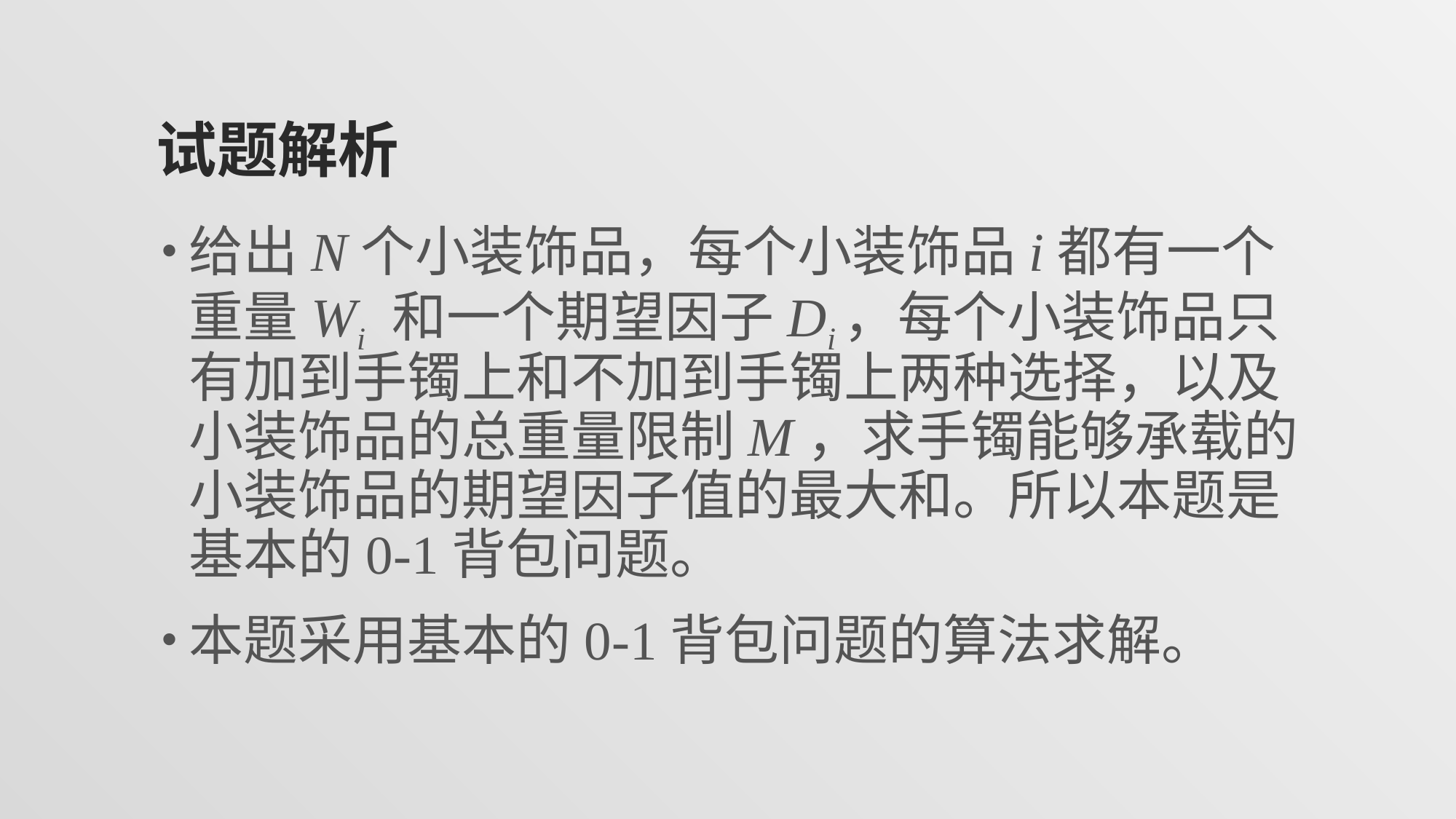

# 试题解析
给出N个小装饰品，每个小装饰品i都有一个重量Wi 和一个期望因子Di，每个小装饰品只有加到手镯上和不加到手镯上两种选择，以及小装饰品的总重量限制M，求手镯能够承载的小装饰品的期望因子值的最大和。所以本题是基本的0-1背包问题。
本题采用基本的0-1背包问题的算法求解。